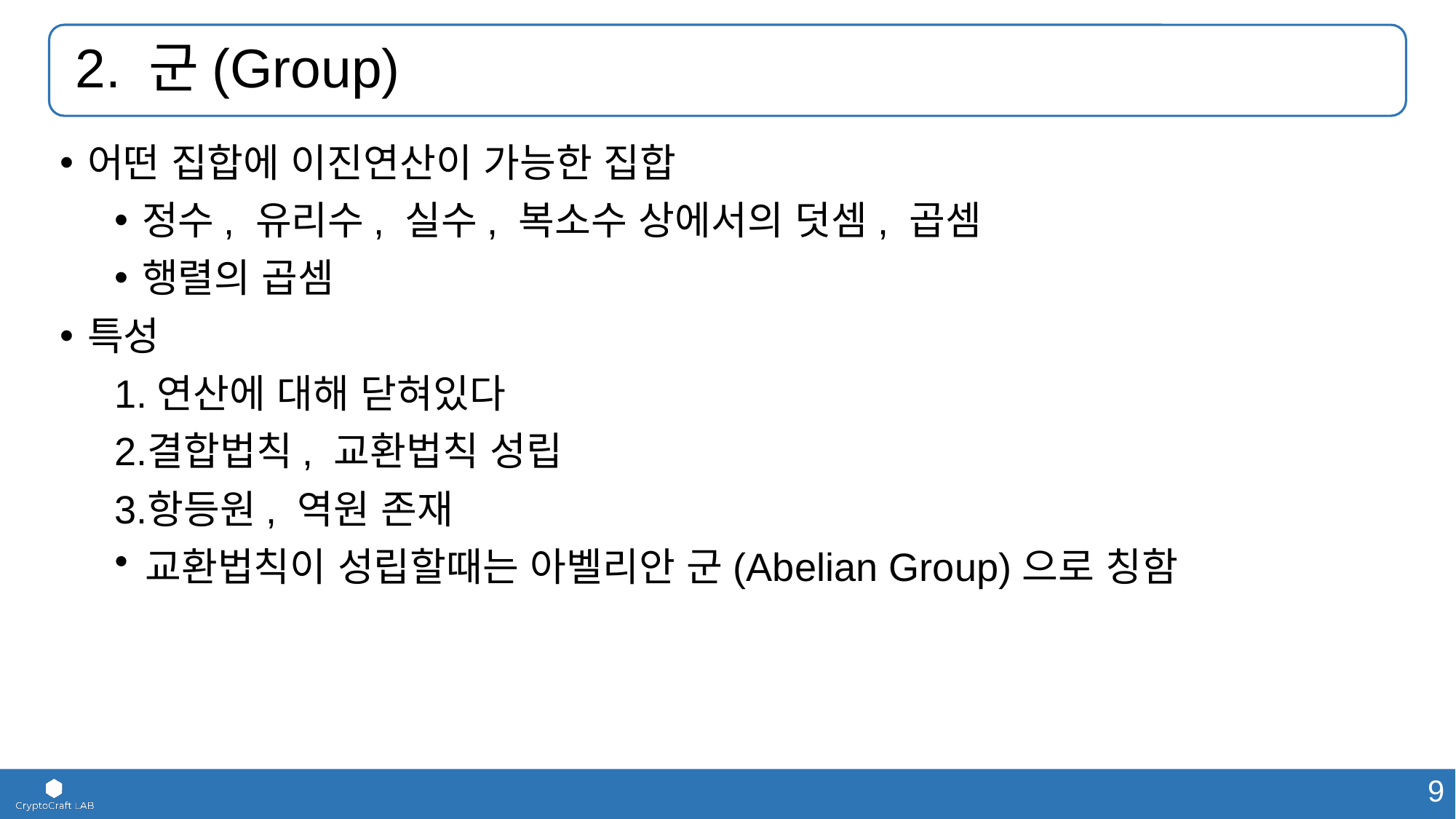

# 2. 군(Group)
어떤 집합에 이진연산이 가능한 집합
정수, 유리수, 실수, 복소수 상에서의 덧셈, 곱셈
행렬의 곱셈
특성
1.연산에 대해 닫혀있다
결합법칙, 교환법칙 성립
항등원, 역원 존재
교환법칙이 성립할때는 아벨리안 군(Abelian Group)으로 칭함